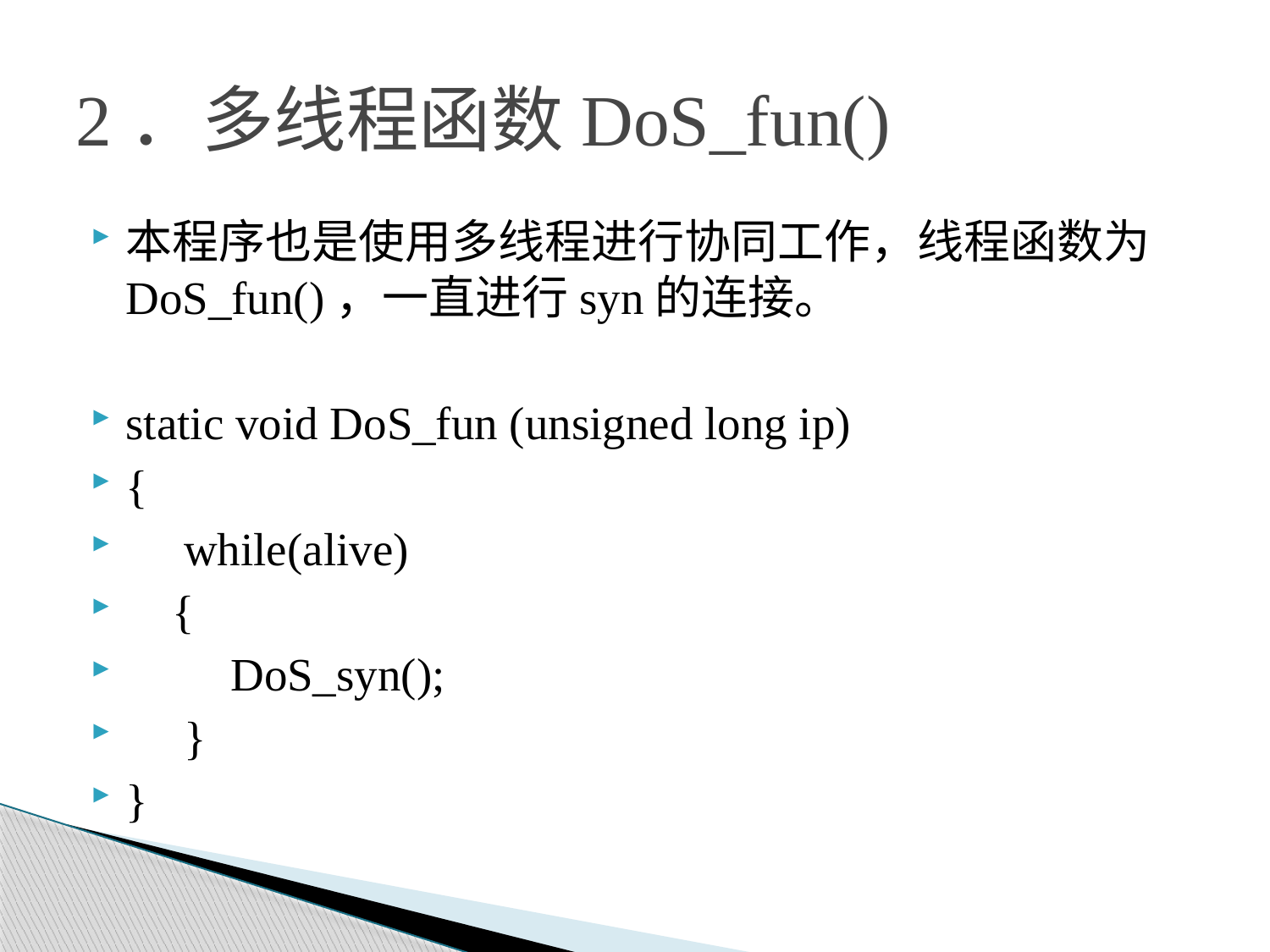

# 2．多线程函数DoS_fun()
本程序也是使用多线程进行协同工作，线程函数为DoS_fun()，一直进行syn的连接。

static void DoS_fun (unsigned long ip)
{
     while(alive)
    {
         DoS_syn();
     }
}